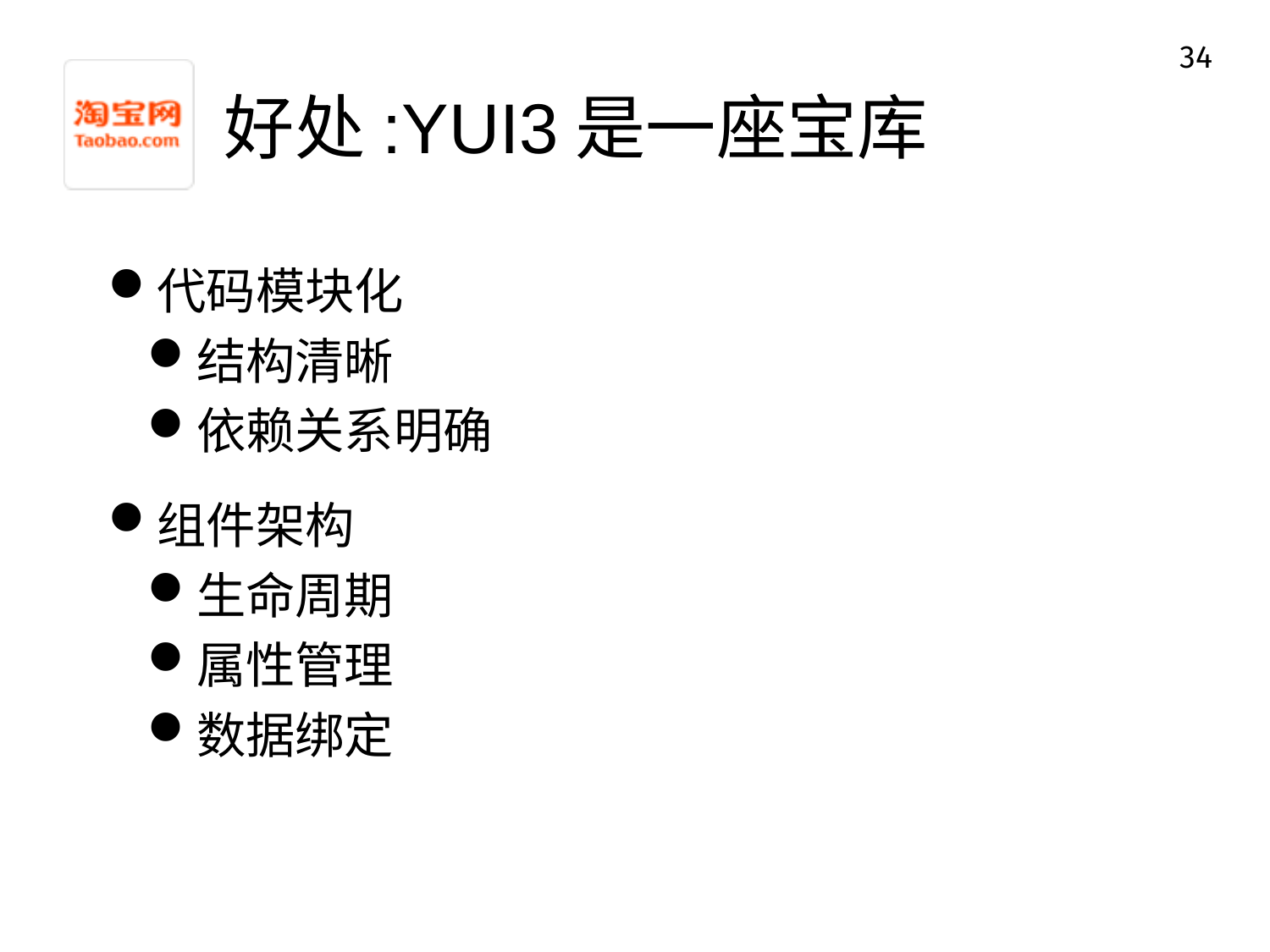

34
# 好处:YUI3是一座宝库
代码模块化
结构清晰
依赖关系明确
组件架构
生命周期
属性管理
数据绑定